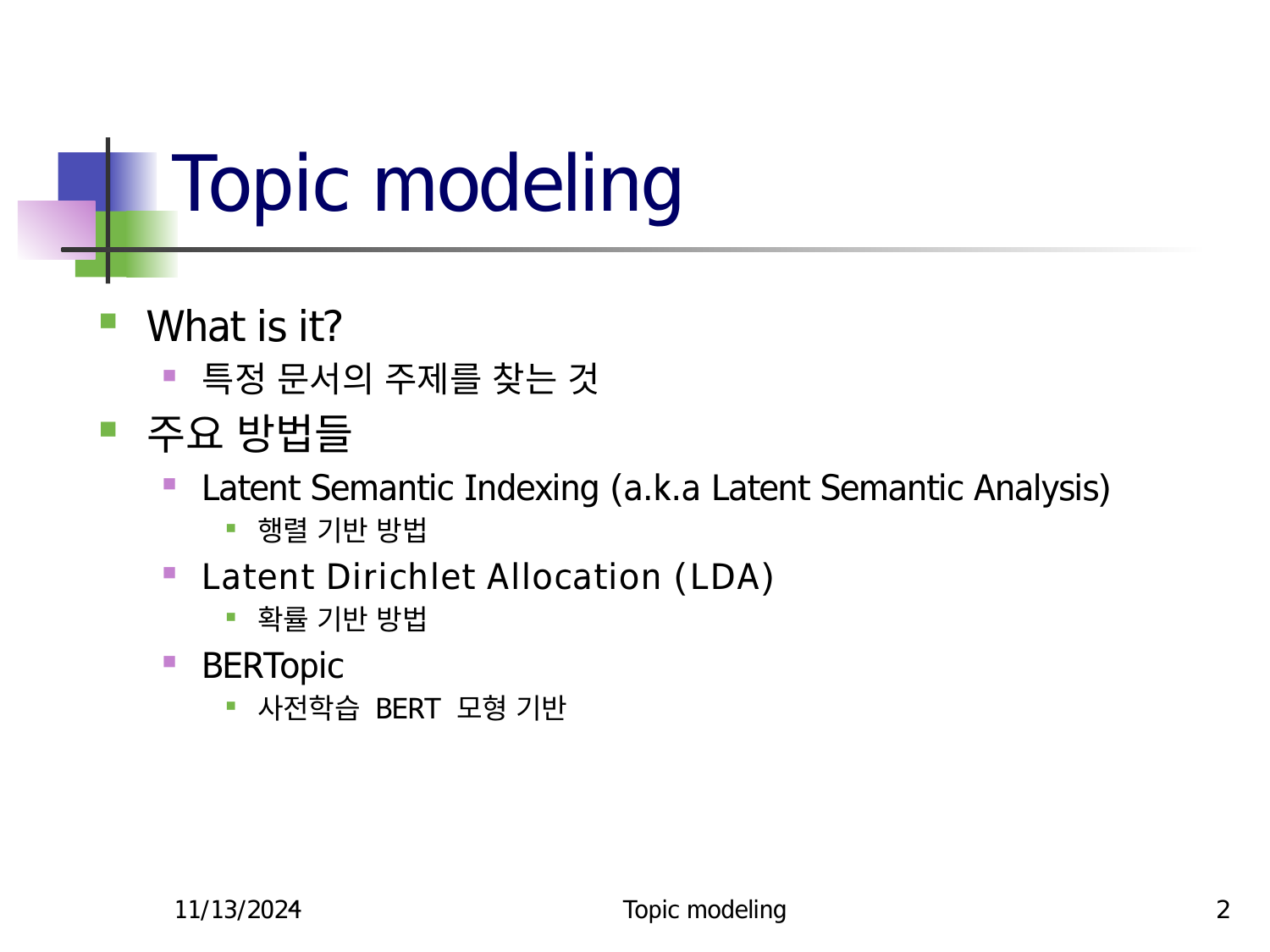

# Topic modeling
What is it?
특정 문서의 주제를 찾는 것
주요 방법들
Latent Semantic Indexing (a.k.a Latent Semantic Analysis)
행렬 기반 방법
Latent Dirichlet Allocation (LDA)
확률 기반 방법
BERTopic
사전학습 BERT 모형 기반
11/13/2024
Topic modeling
2